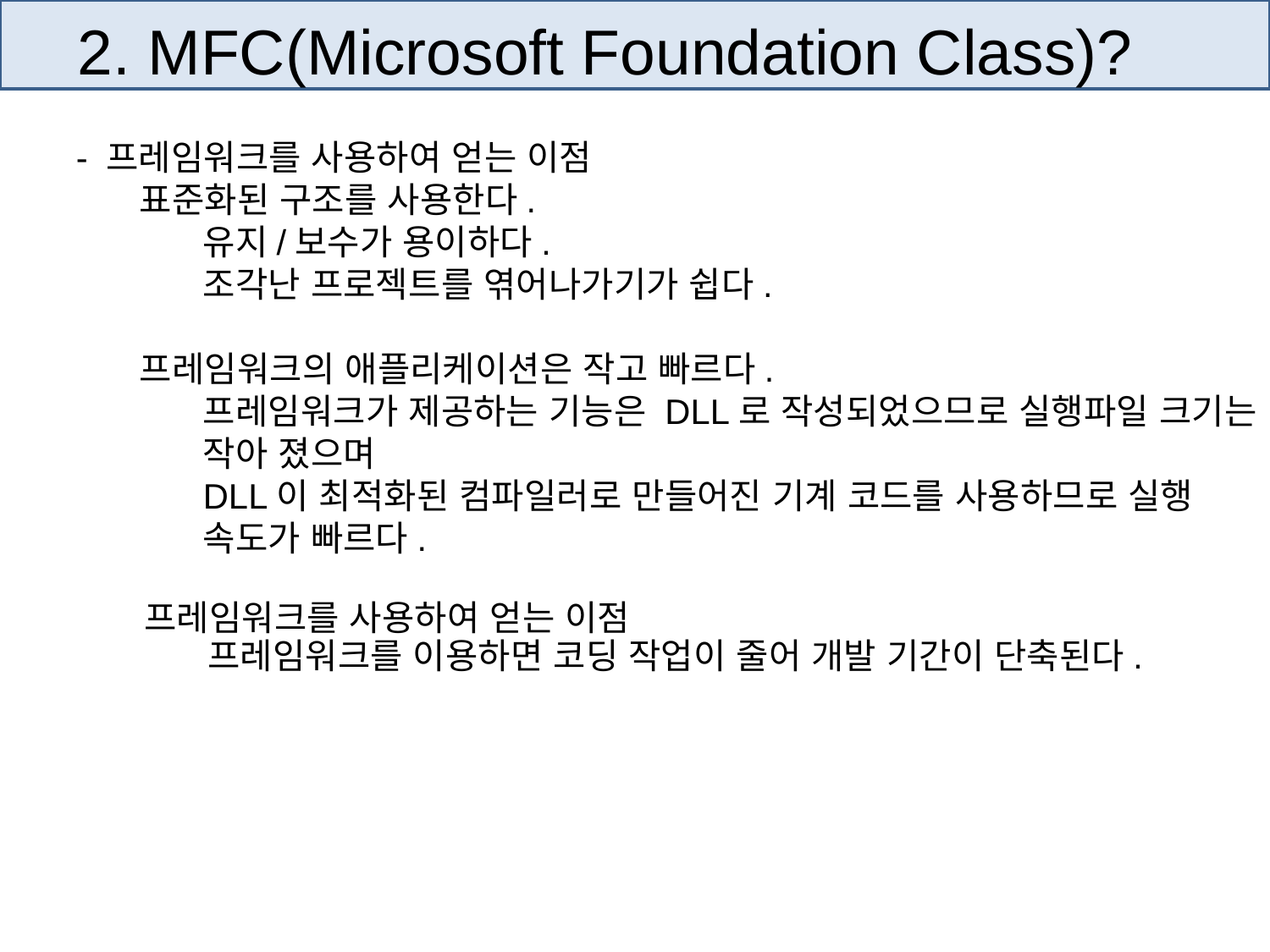

# 2. MFC(Microsoft Foundation Class)?
- 프레임워크를 사용하여 얻는 이점
표준화된 구조를 사용한다.
유지/보수가 용이하다.
조각난 프로젝트를 엮어나가기가 쉽다.

프레임워크의 애플리케이션은 작고 빠르다.
프레임워크가 제공하는 기능은 DLL로 작성되었으므로 실행파일 크기는 작아 졌으며
DLL이 최적화된 컴파일러로 만들어진 기계 코드를 사용하므로 실행 속도가 빠르다.

      프레임워크를 사용하여 얻는 이점
      프레임워크를 이용하면 코딩 작업이 줄어 개발 기간이 단축된다.